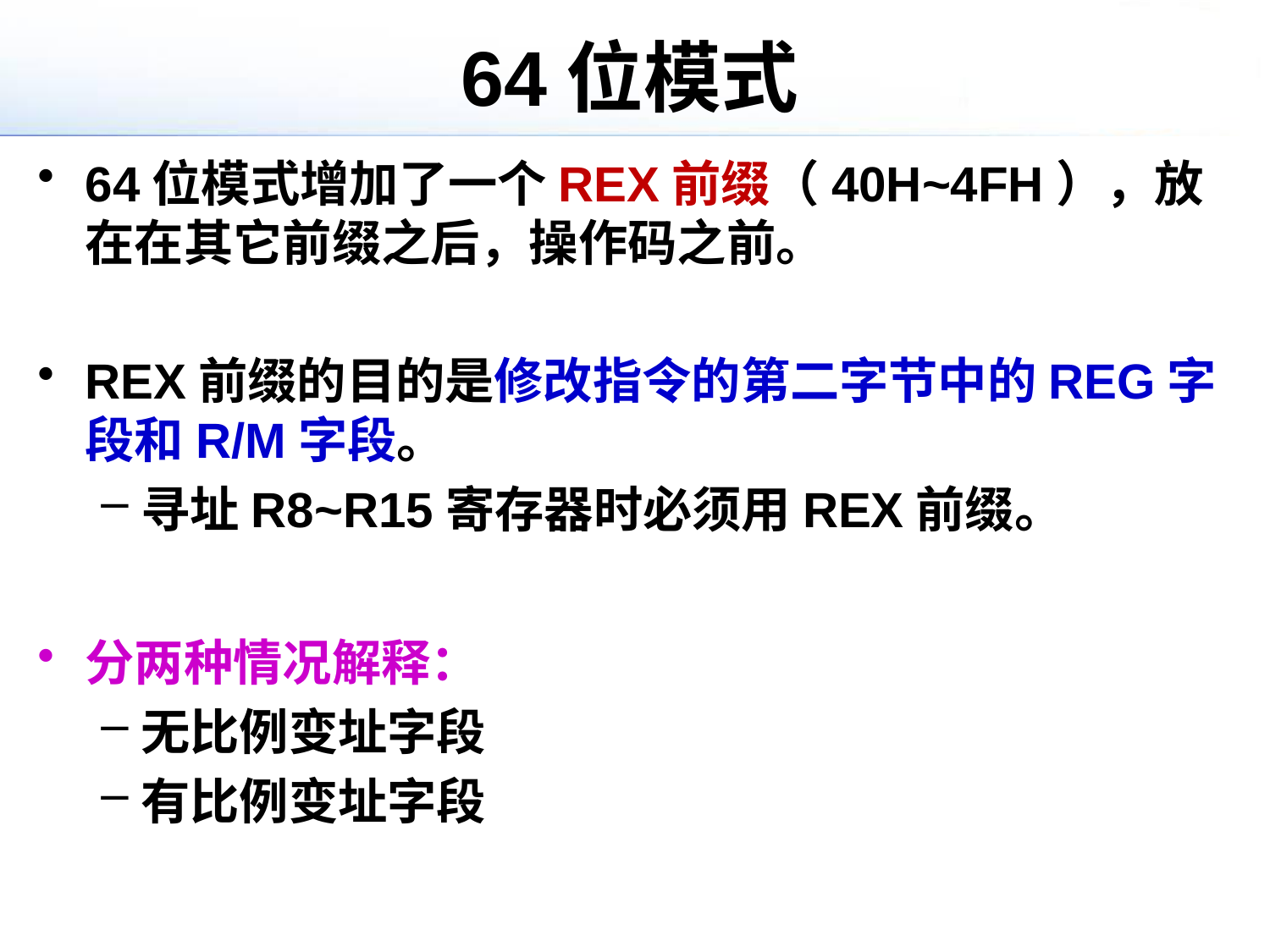

# 64位模式
64位模式增加了一个REX前缀（40H~4FH），放在在其它前缀之后，操作码之前。

REX前缀的目的是修改指令的第二字节中的REG字段和R/M字段。
寻址R8~R15寄存器时必须用REX前缀。

分两种情况解释：
无比例变址字段
有比例变址字段